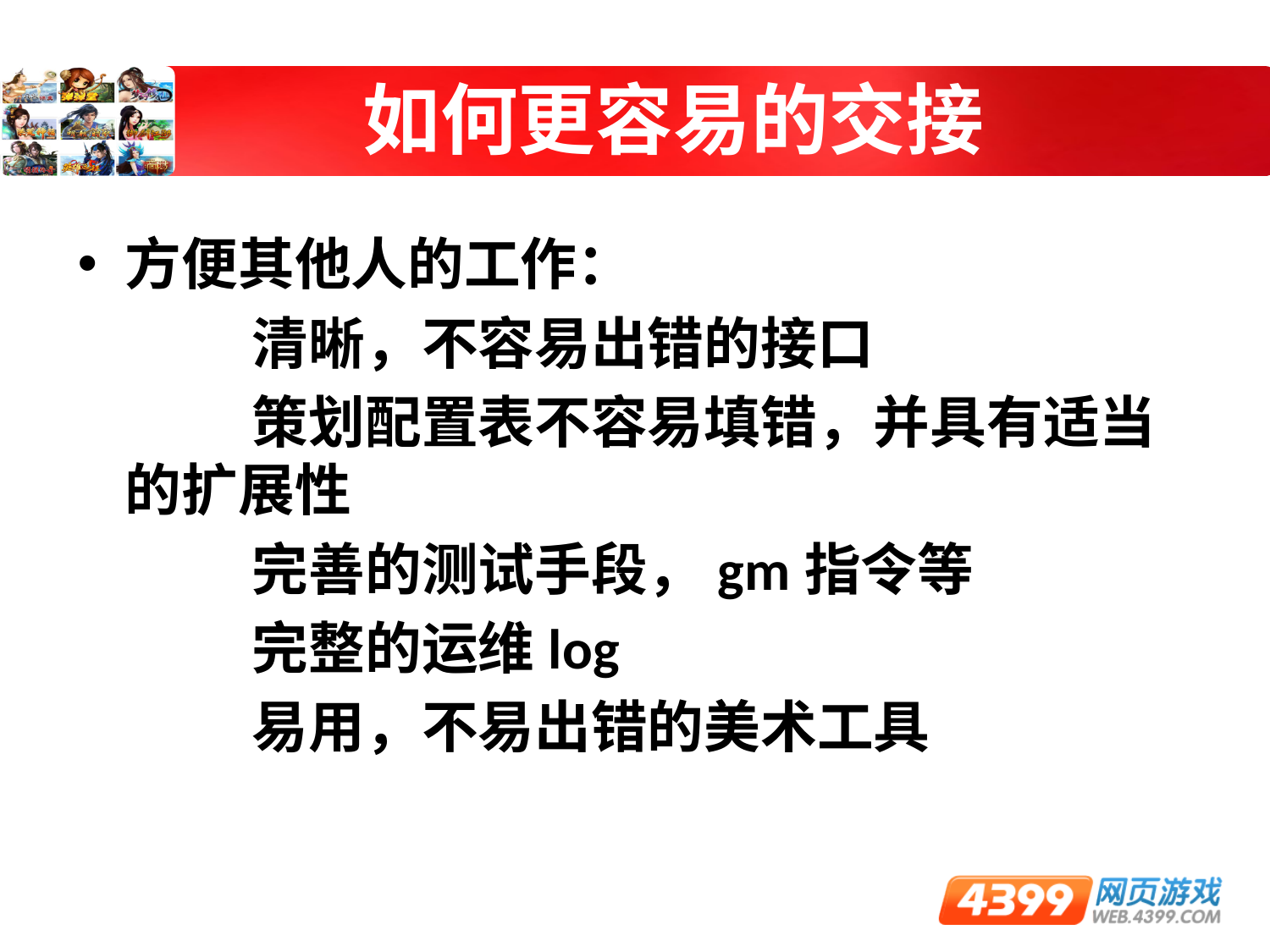

# 如何更容易的交接
方便其他人的工作：
		清晰，不容易出错的接口
		策划配置表不容易填错，并具有适当的扩展性
		完善的测试手段，gm指令等
		完整的运维log
		易用，不易出错的美术工具